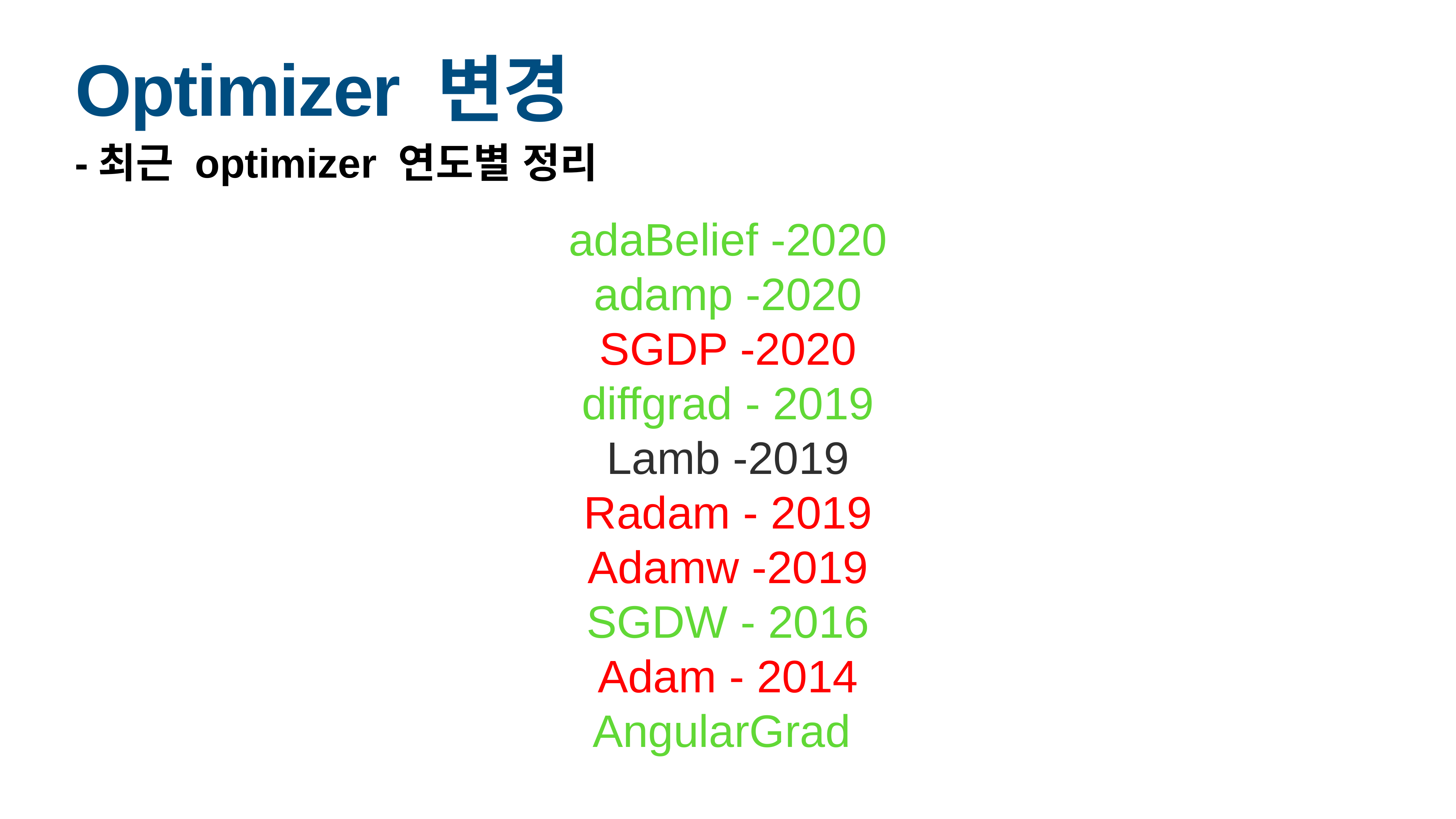

# Optimizer 변경
-최근 optimizer 연도별 정리
adaBelief -2020
adamp -2020
SGDP -2020
diffgrad - 2019
Lamb -2019
Radam - 2019
Adamw -2019
SGDW - 2016
Adam - 2014
AngularGrad